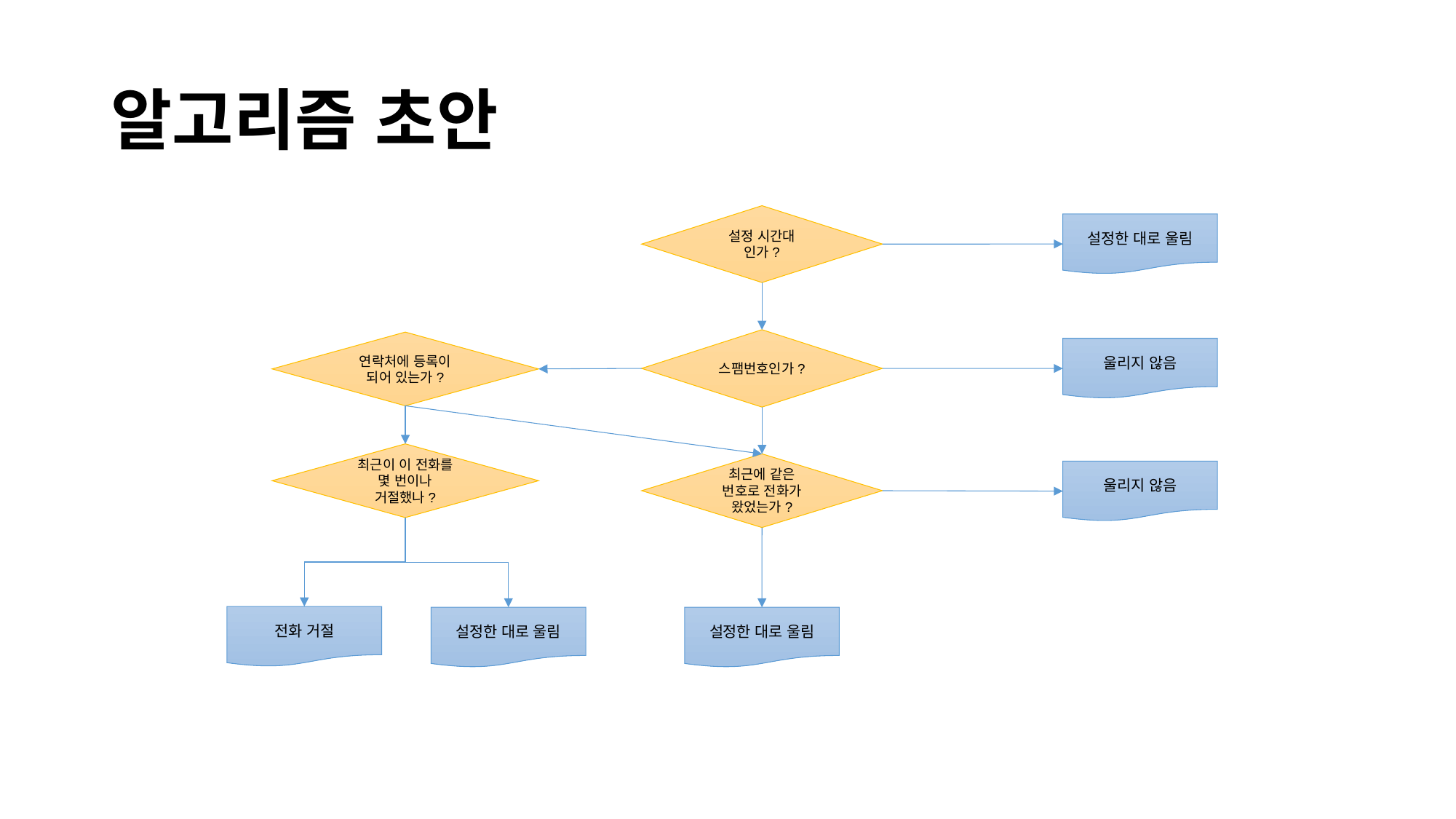

# 알고리즘 초안
설정 시간대
인가?
설정한 대로 울림
스팸번호인가?
연락처에 등록이 되어 있는가?
울리지 않음
최근이 이 전화를
몇 번이나
거절했나?
최근에 같은
번호로 전화가
왔었는가?
울리지 않음
전화 거절
설정한 대로 울림
설정한 대로 울림